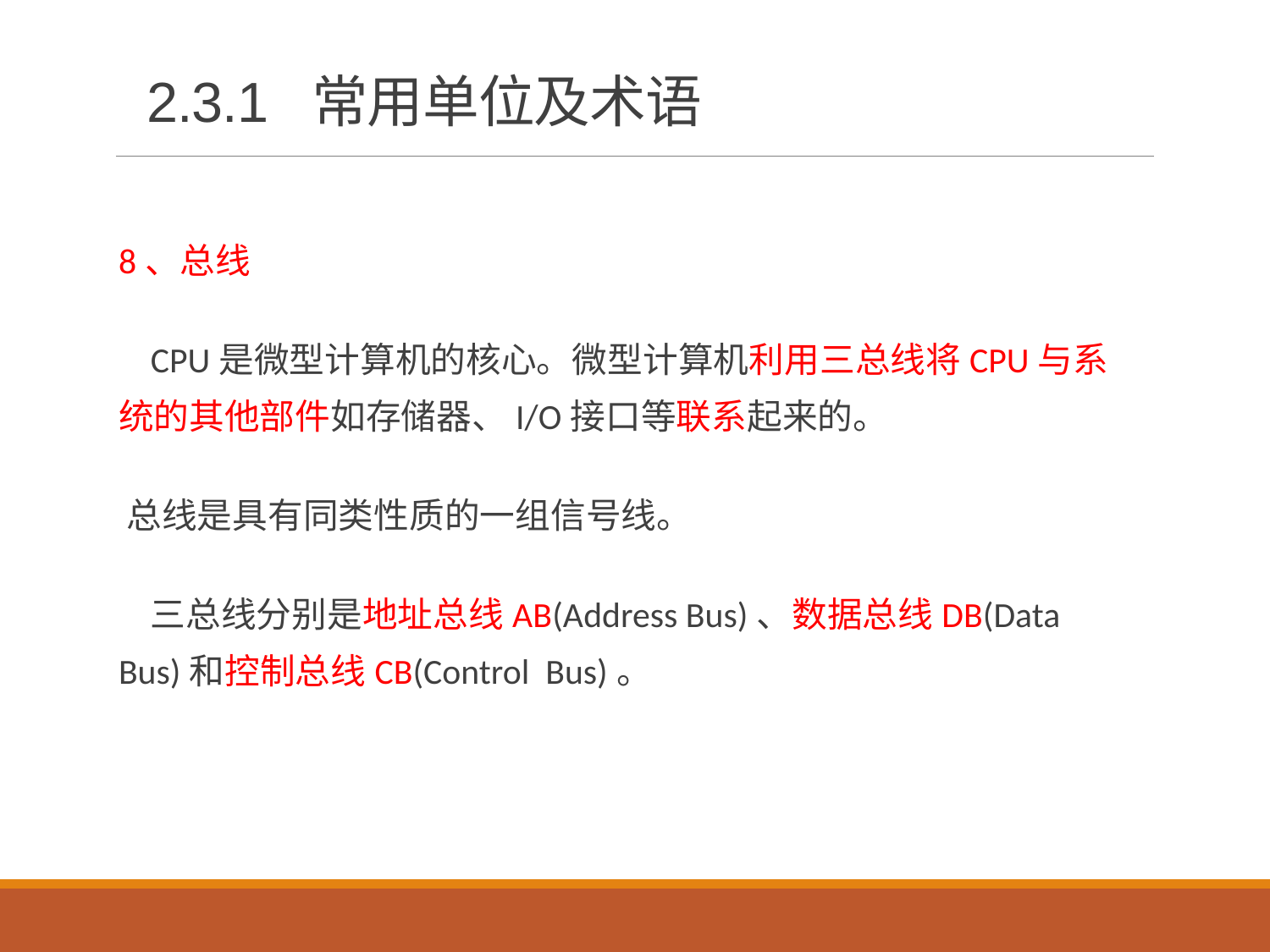

# 2.3.1  常用单位及术语
8、总线
    CPU是微型计算机的核心。微型计算机利用三总线将CPU与系统的其他部件如存储器、I/O接口等联系起来的。
总线是具有同类性质的一组信号线。
   三总线分别是地址总线AB(Address Bus)、数据总线DB(Data Bus)和控制总线CB(Control  Bus)。